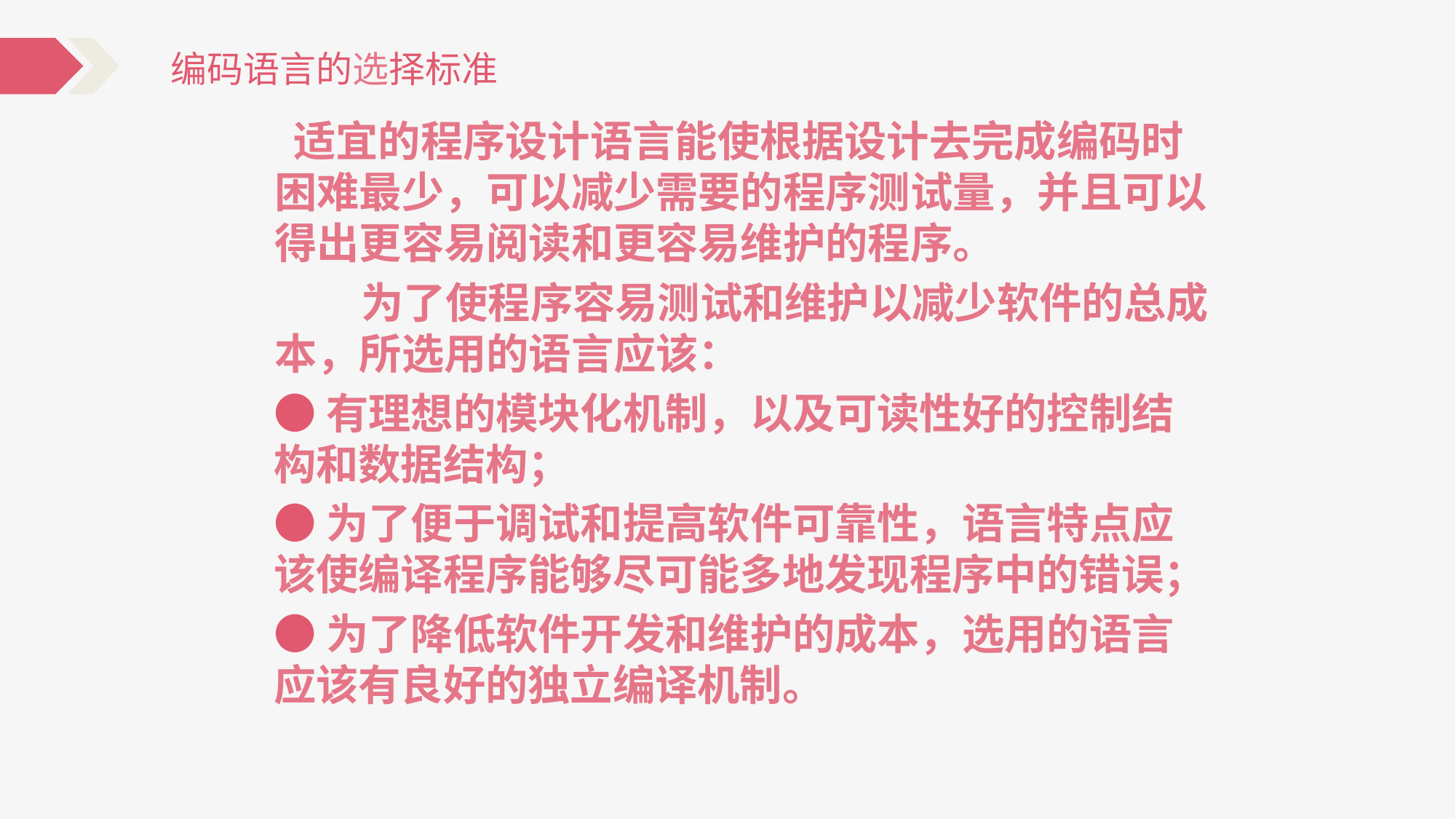

编码语言的选择标准
 适宜的程序设计语言能使根据设计去完成编码时困难最少，可以减少需要的程序测试量，并且可以得出更容易阅读和更容易维护的程序。
        为了使程序容易测试和维护以减少软件的总成本，所选用的语言应该：
●有理想的模块化机制，以及可读性好的控制结构和数据结构；
●为了便于调试和提高软件可靠性，语言特点应该使编译程序能够尽可能多地发现程序中的错误；
●为了降低软件开发和维护的成本，选用的语言应该有良好的独立编译机制。